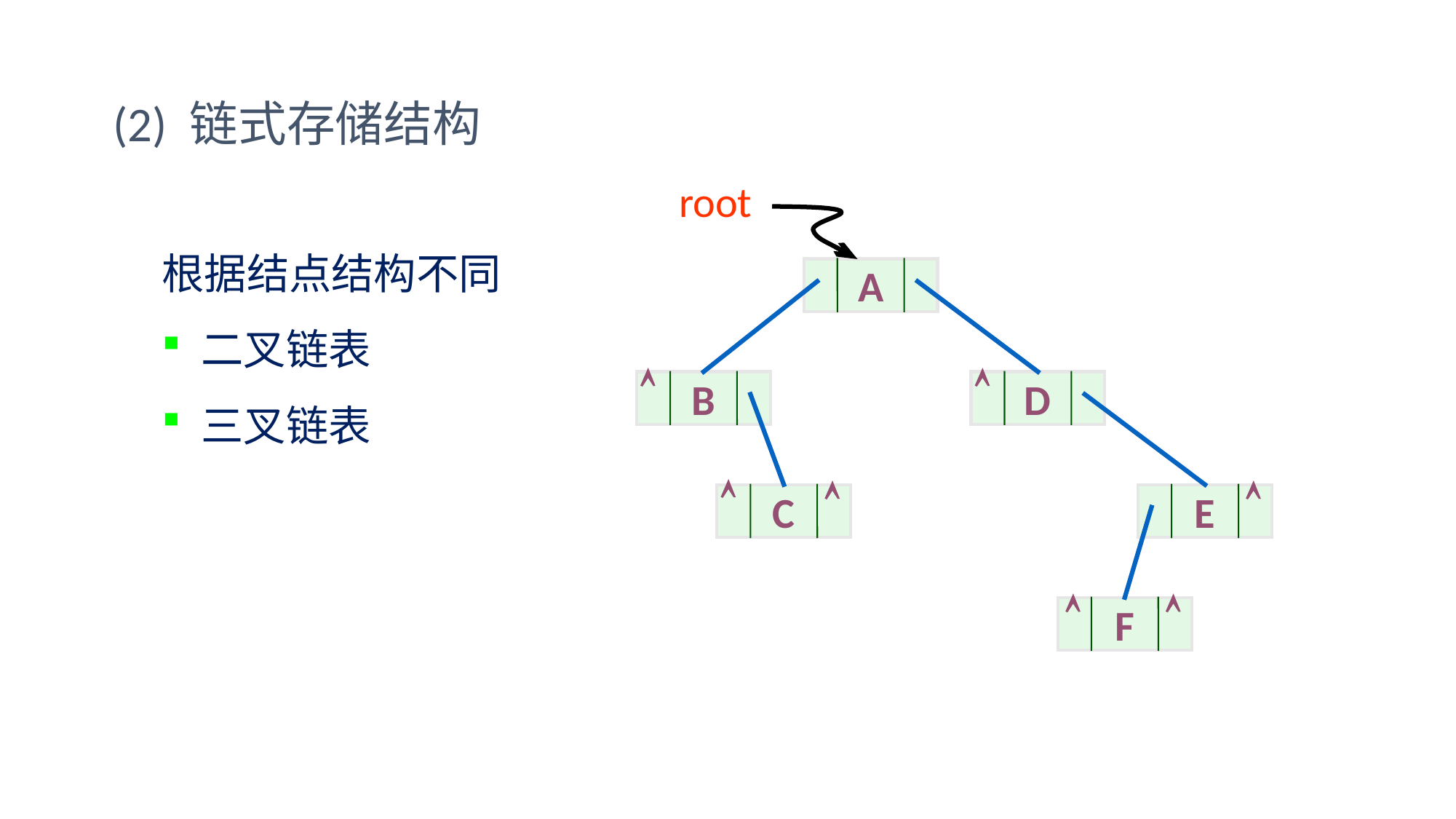

(2) 链式存储结构
root

根据结点结构不同
 二叉链表
 三叉链表
A

∧
∧
B

D

∧
∧
∧
C

E

∧
∧
F